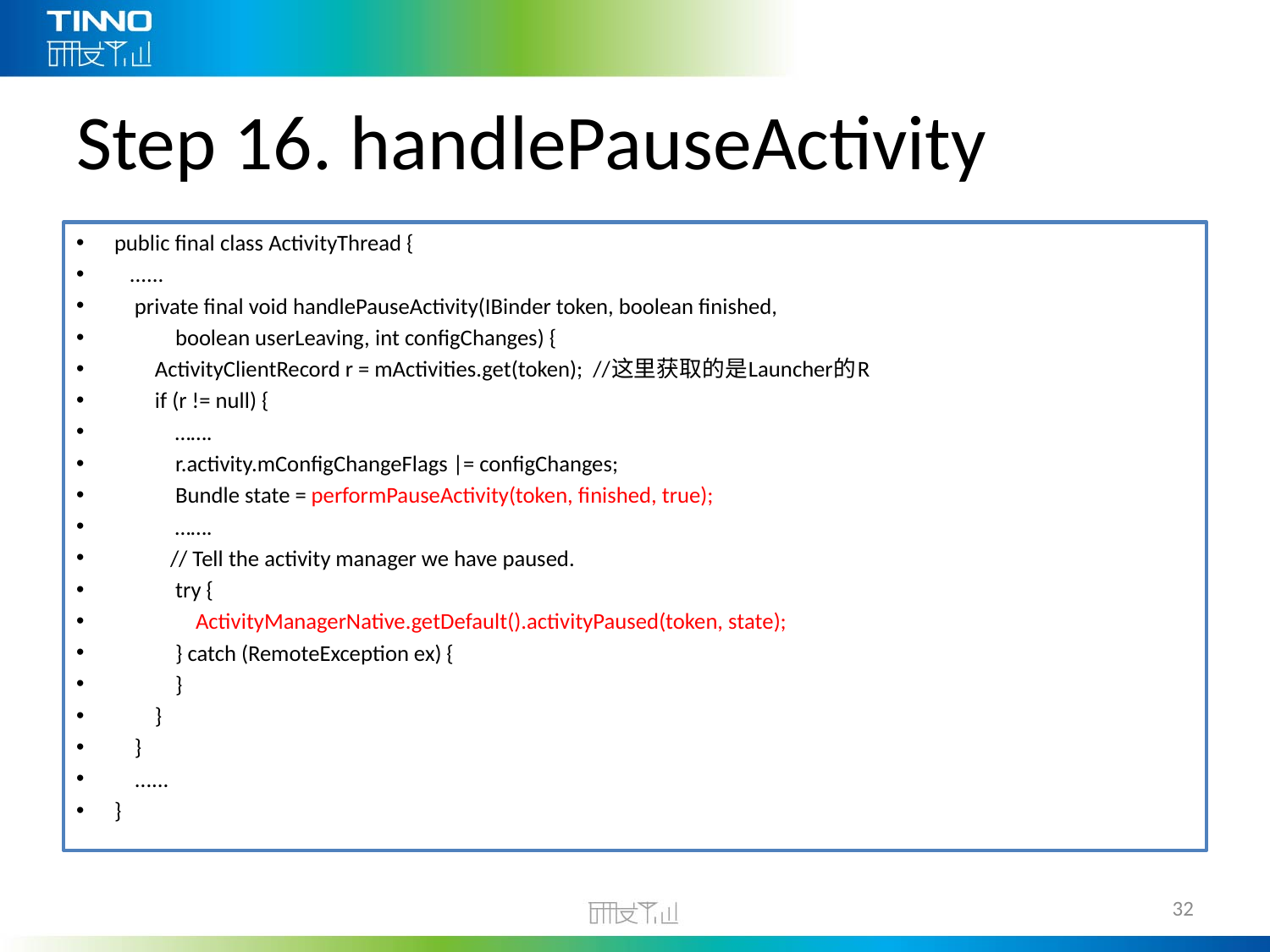

# Step 16. handlePauseActivity
public final class ActivityThread {
   ......
    private final void handlePauseActivity(IBinder token, boolean finished,
            boolean userLeaving, int configChanges) {
        ActivityClientRecord r = mActivities.get(token);  //这里获取的是Launcher的R
        if (r != null) {
            …….
            r.activity.mConfigChangeFlags |= configChanges;
            Bundle state = performPauseActivity(token, finished, true);
            …….
           // Tell the activity manager we have paused.
            try {
                ActivityManagerNative.getDefault().activityPaused(token, state);
            } catch (RemoteException ex) {
            }
        }
    }
    ......
}

32